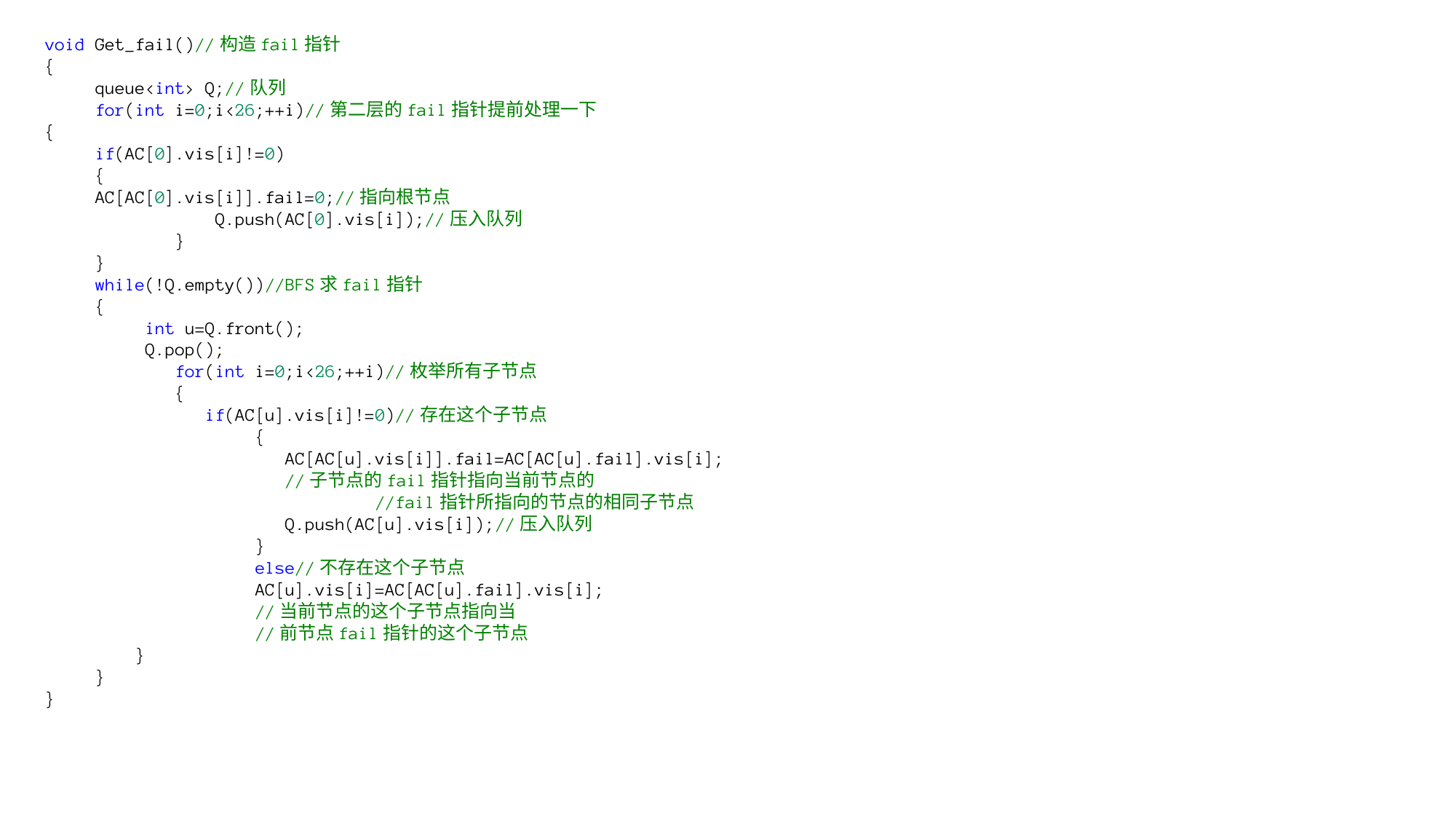

void Get_fail()//构造fail指针
{
     queue<int> Q;//队列
     for(int i=0;i<26;++i)//第二层的fail指针提前处理一下
{
     if(AC[0].vis[i]!=0)
     {
     AC[AC[0].vis[i]].fail=0;//指向根节点
                 Q.push(AC[0].vis[i]);//压入队列
             }
     }
     while(!Q.empty())//BFS求fail指针
     {
          int u=Q.front();
          Q.pop();
             for(int i=0;i<26;++i)//枚举所有子节点
             {
                if(AC[u].vis[i]!=0)//存在这个子节点
                     {
                        AC[AC[u].vis[i]].fail=AC[AC[u].fail].vis[i];
                        //子节点的fail指针指向当前节点的
                                 //fail指针所指向的节点的相同子节点
                        Q.push(AC[u].vis[i]);//压入队列
                     }
                     else//不存在这个子节点
                     AC[u].vis[i]=AC[AC[u].fail].vis[i];
                     //当前节点的这个子节点指向当
                     //前节点fail指针的这个子节点
         }
     }
}